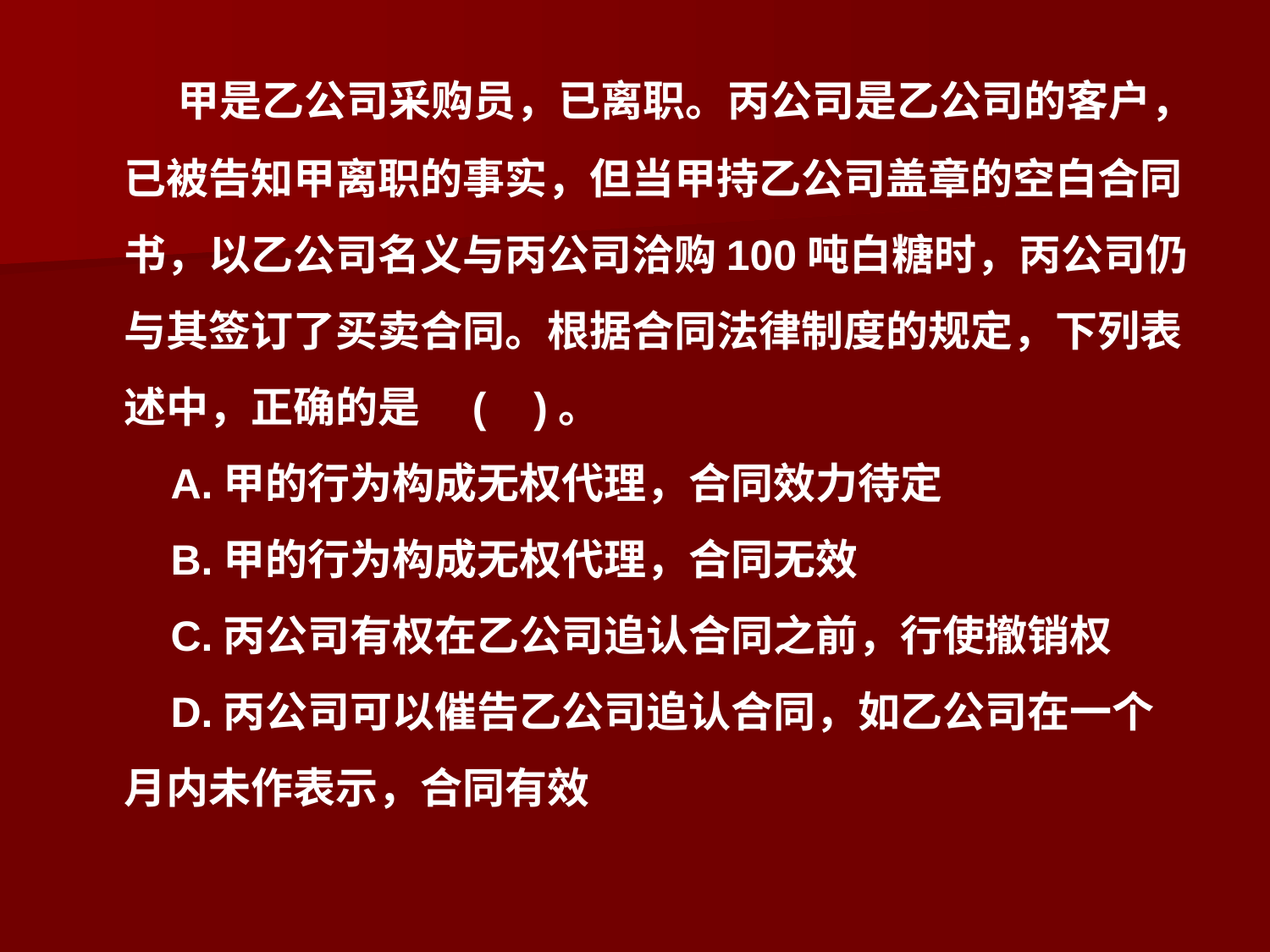

甲是乙公司采购员，已离职。丙公司是乙公司的客户，已被告知甲离职的事实，但当甲持乙公司盖章的空白合同书，以乙公司名义与丙公司洽购100吨白糖时，丙公司仍与其签订了买卖合同。根据合同法律制度的规定，下列表述中，正确的是　(    )。
　　A.甲的行为构成无权代理，合同效力待定
　　B.甲的行为构成无权代理，合同无效
　　C.丙公司有权在乙公司追认合同之前，行使撤销权
　　D.丙公司可以催告乙公司追认合同，如乙公司在一个月内未作表示，合同有效
37